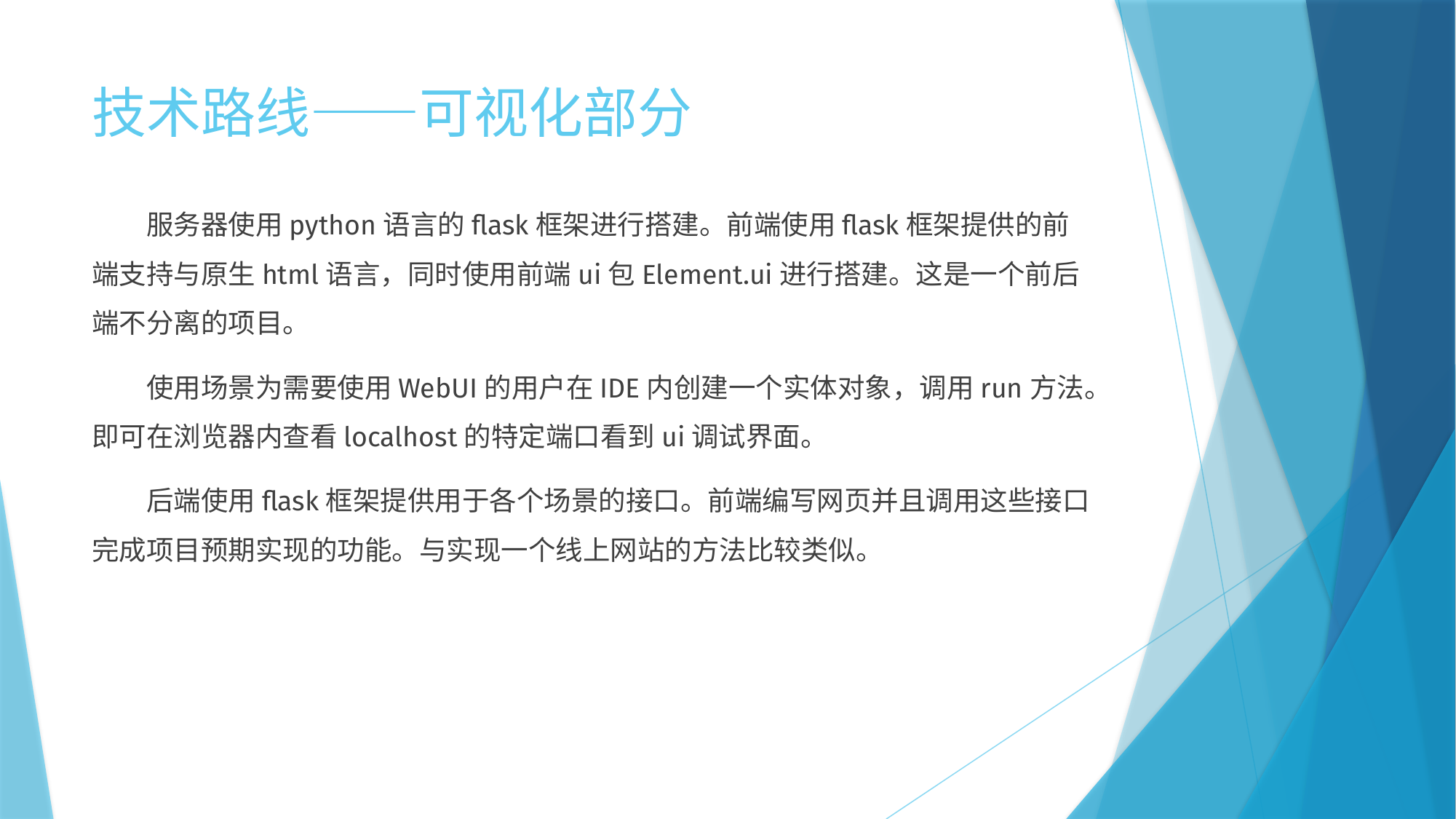

# 技术路线——可视化部分
服务器使用python语言的flask框架进行搭建。前端使用flask框架提供的前端支持与原生html语言，同时使用前端ui包Element.ui进行搭建。这是一个前后端不分离的项目。
使用场景为需要使用WebUI的用户在IDE内创建一个实体对象，调用run方法。即可在浏览器内查看localhost的特定端口看到ui调试界面。
后端使用flask框架提供用于各个场景的接口。前端编写网页并且调用这些接口完成项目预期实现的功能。与实现一个线上网站的方法比较类似。